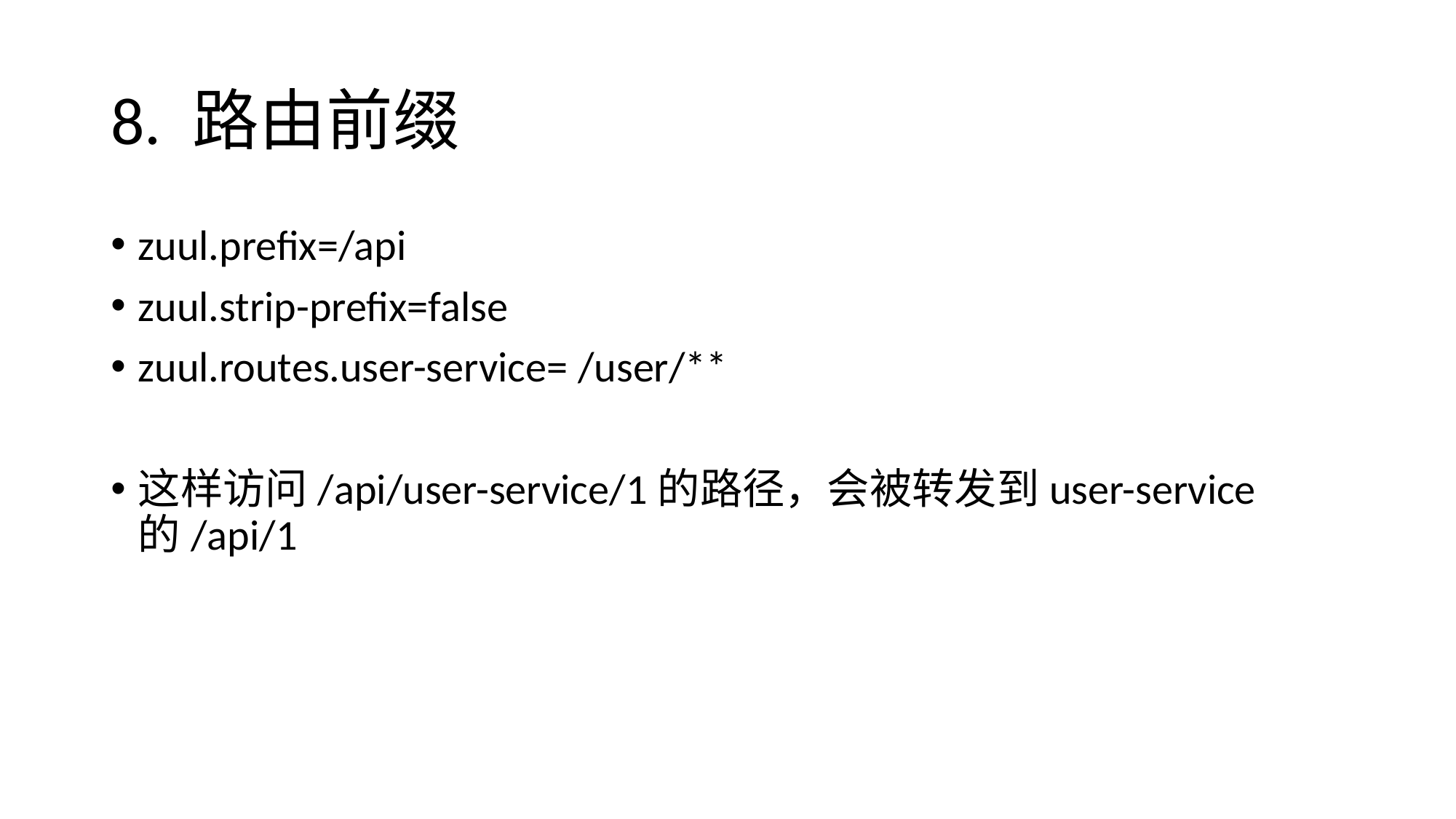

# 8. 路由前缀
zuul.prefix=/api
zuul.strip-prefix=false
zuul.routes.user-service= /user/**

这样访问/api/user-service/1的路径，会被转发到user-service的/api/1